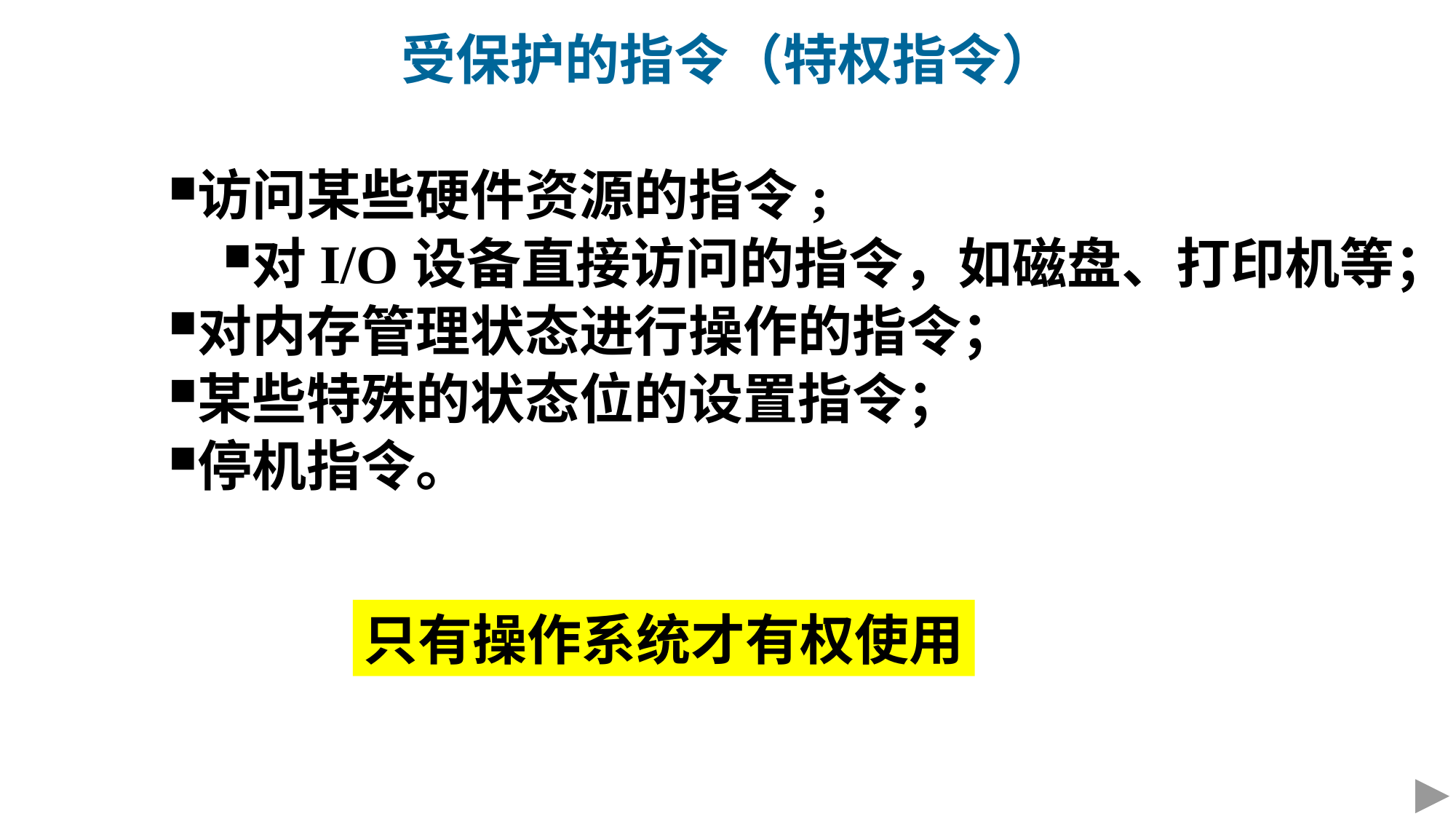

受保护的指令（特权指令）
访问某些硬件资源的指令;
对I/O设备直接访问的指令，如磁盘、打印机等；
对内存管理状态进行操作的指令；
某些特殊的状态位的设置指令；
停机指令。
只有操作系统才有权使用